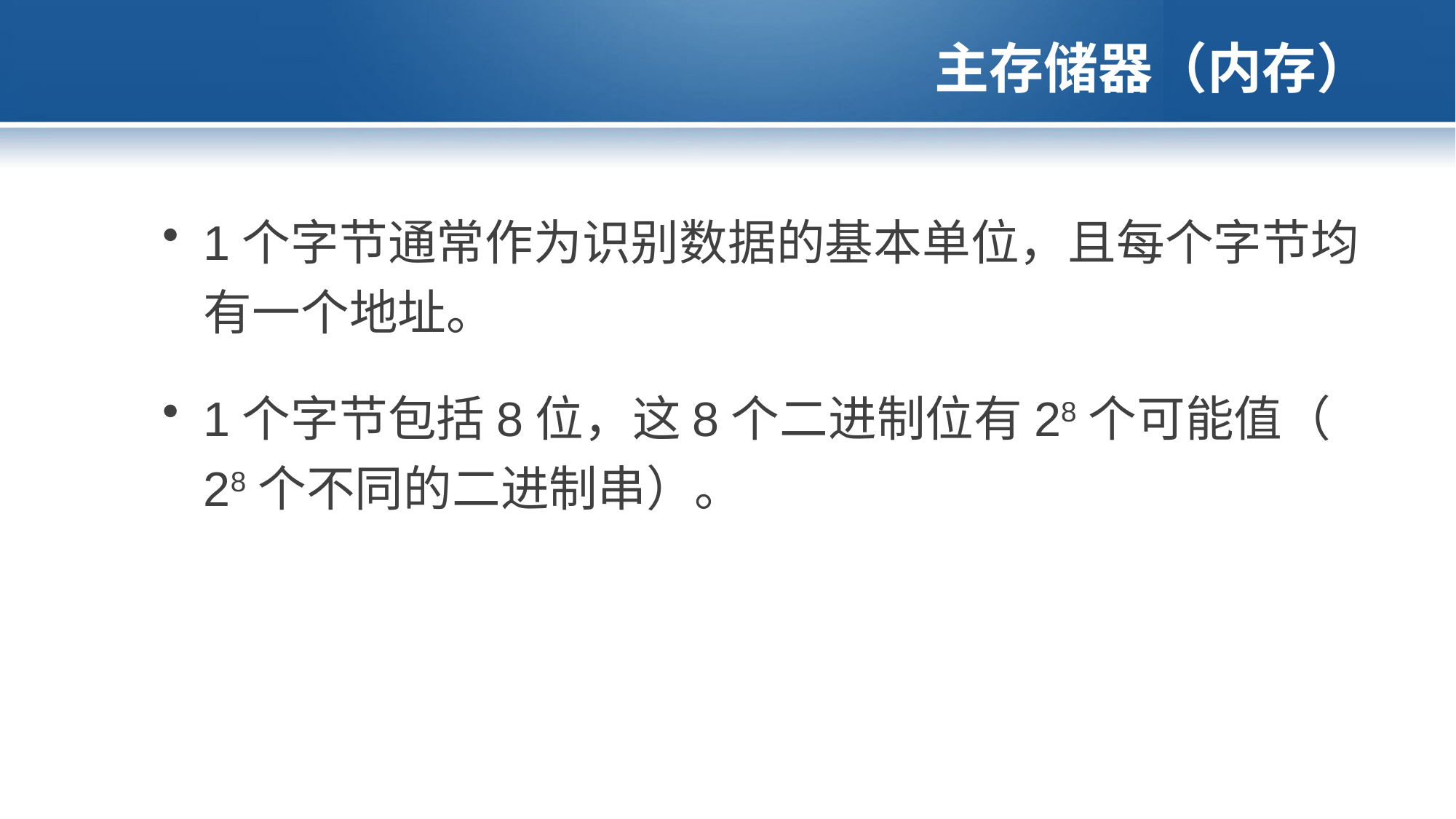

主存储器（内存）
1个字节通常作为识别数据的基本单位，且每个字节均有一个地址。
1个字节包括8位，这8个二进制位有28个可能值（ 28个不同的二进制串）。